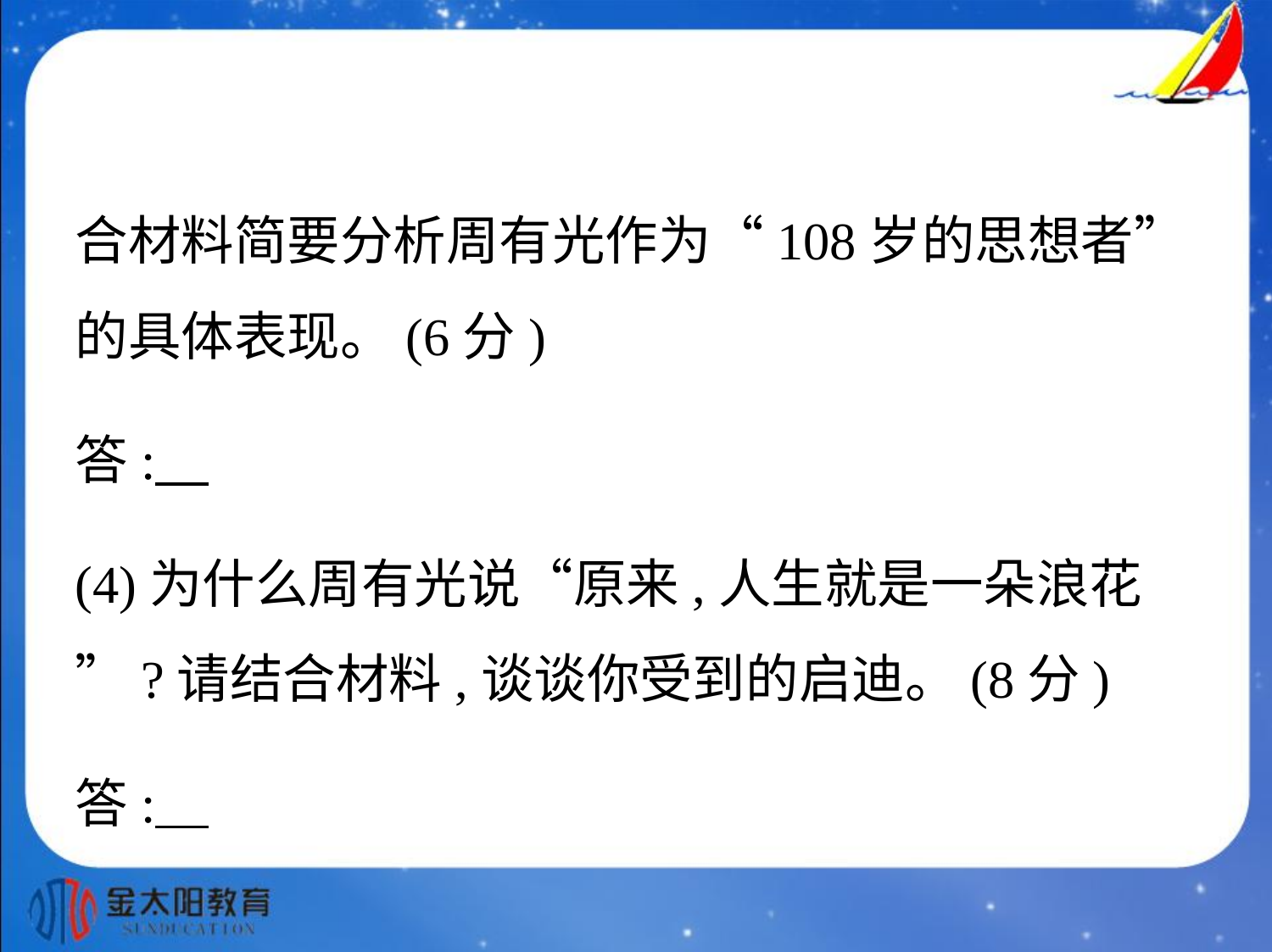

合材料简要分析周有光作为“108岁的思想者”
的具体表现。(6分)
答:
(4)为什么周有光说“原来,人生就是一朵浪花
”?请结合材料,谈谈你受到的启迪。(8分)
答: